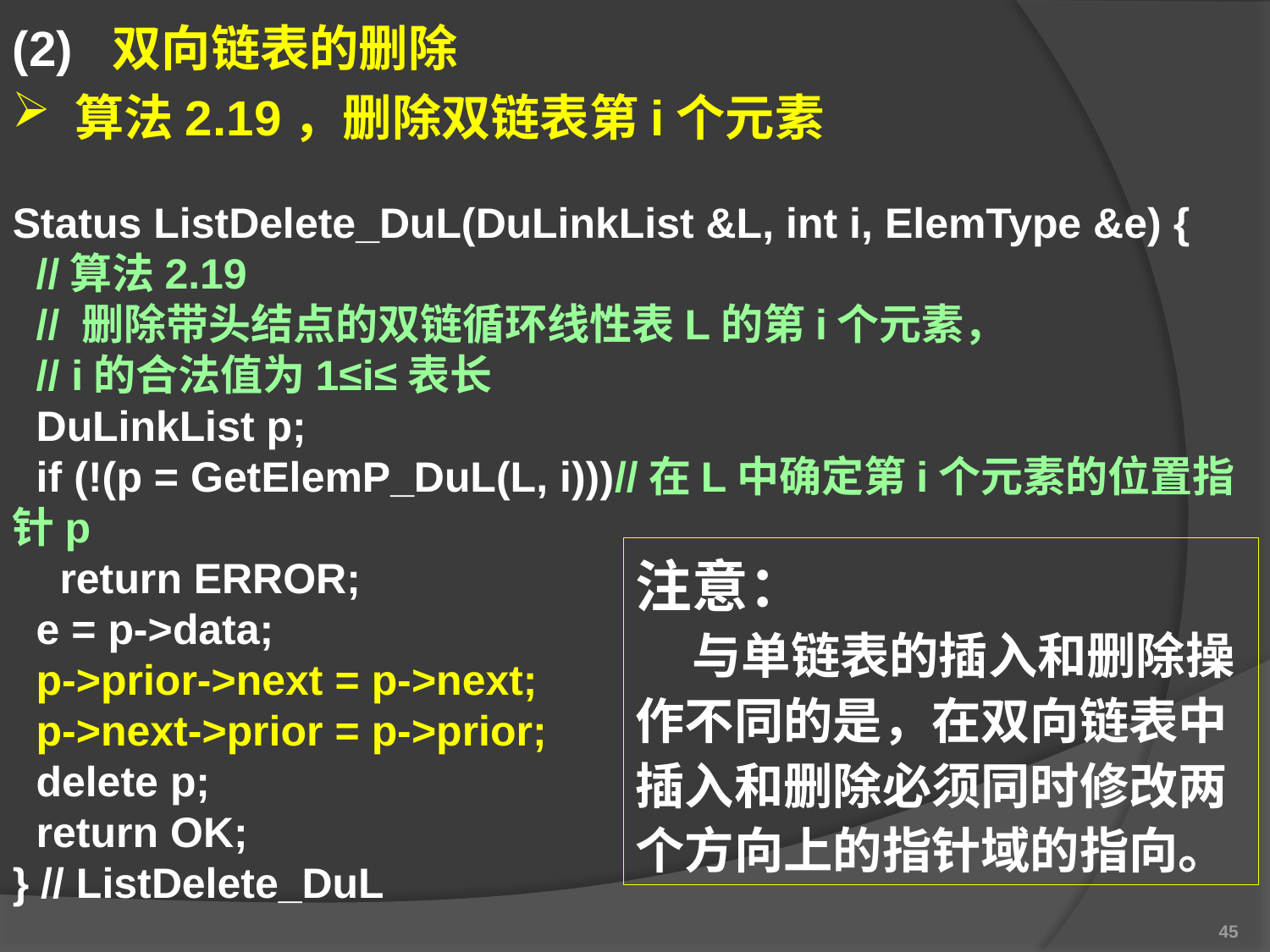

(2)  双向链表的删除
 算法2.19，删除双链表第i个元素

Status ListDelete_DuL(DuLinkList &L, int i, ElemType &e) {
  //算法2.19
  // 删除带头结点的双链循环线性表L的第i个元素，
  // i的合法值为1≤i≤表长
  DuLinkList p;
  if (!(p = GetElemP_DuL(L, i)))//在L中确定第i个元素的位置指针p
    return ERROR;
  e = p->data;
  p->prior->next = p->next;
  p->next->prior = p->prior;
  delete p;
  return OK;
} // ListDelete_DuL
注意：
    与单链表的插入和删除操作不同的是，在双向链表中插入和删除必须同时修改两个方向上的指针域的指向。
45